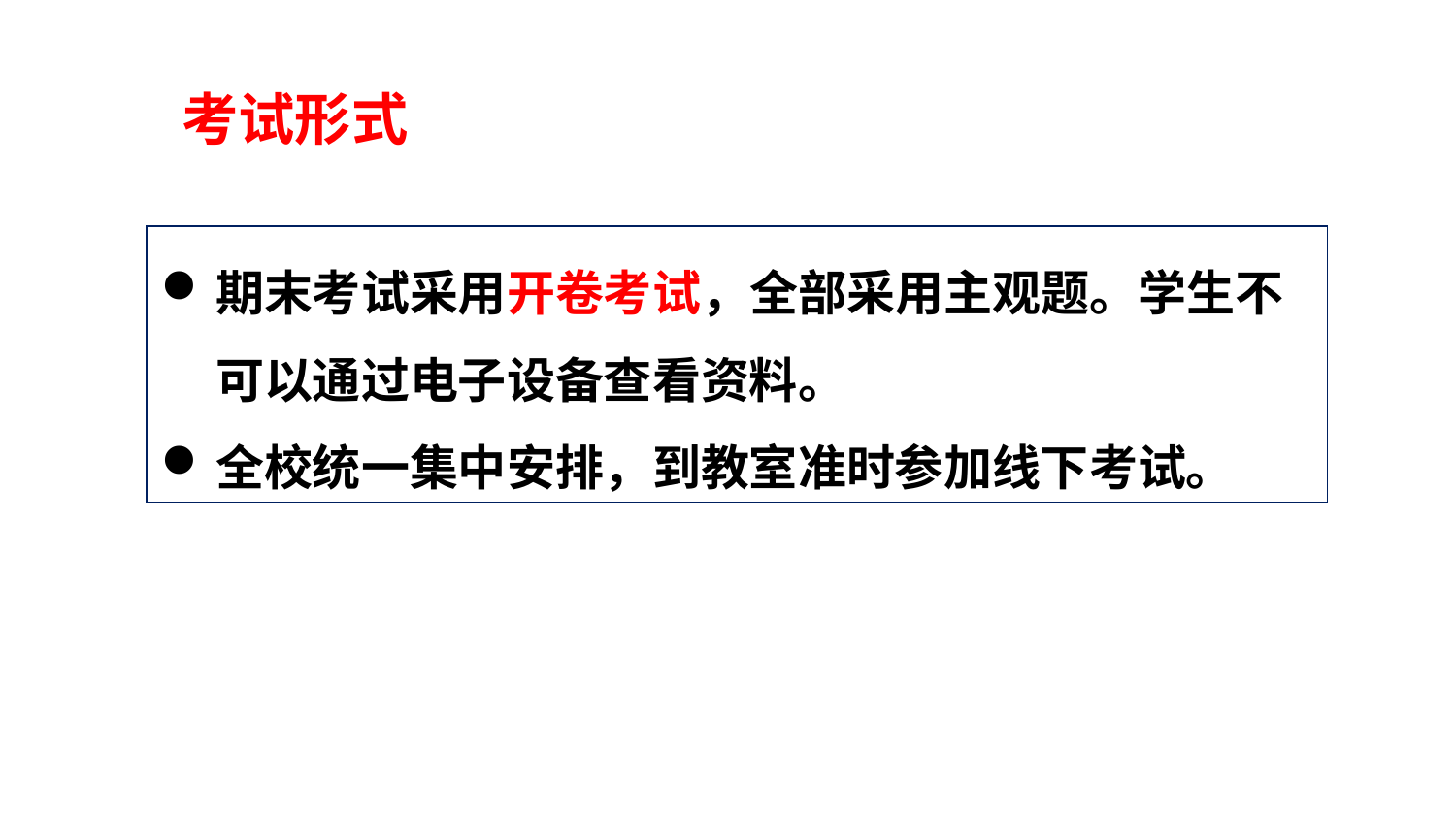

考试形式
期末考试采用开卷考试，全部采用主观题。学生不可以通过电子设备查看资料。
全校统一集中安排，到教室准时参加线下考试。